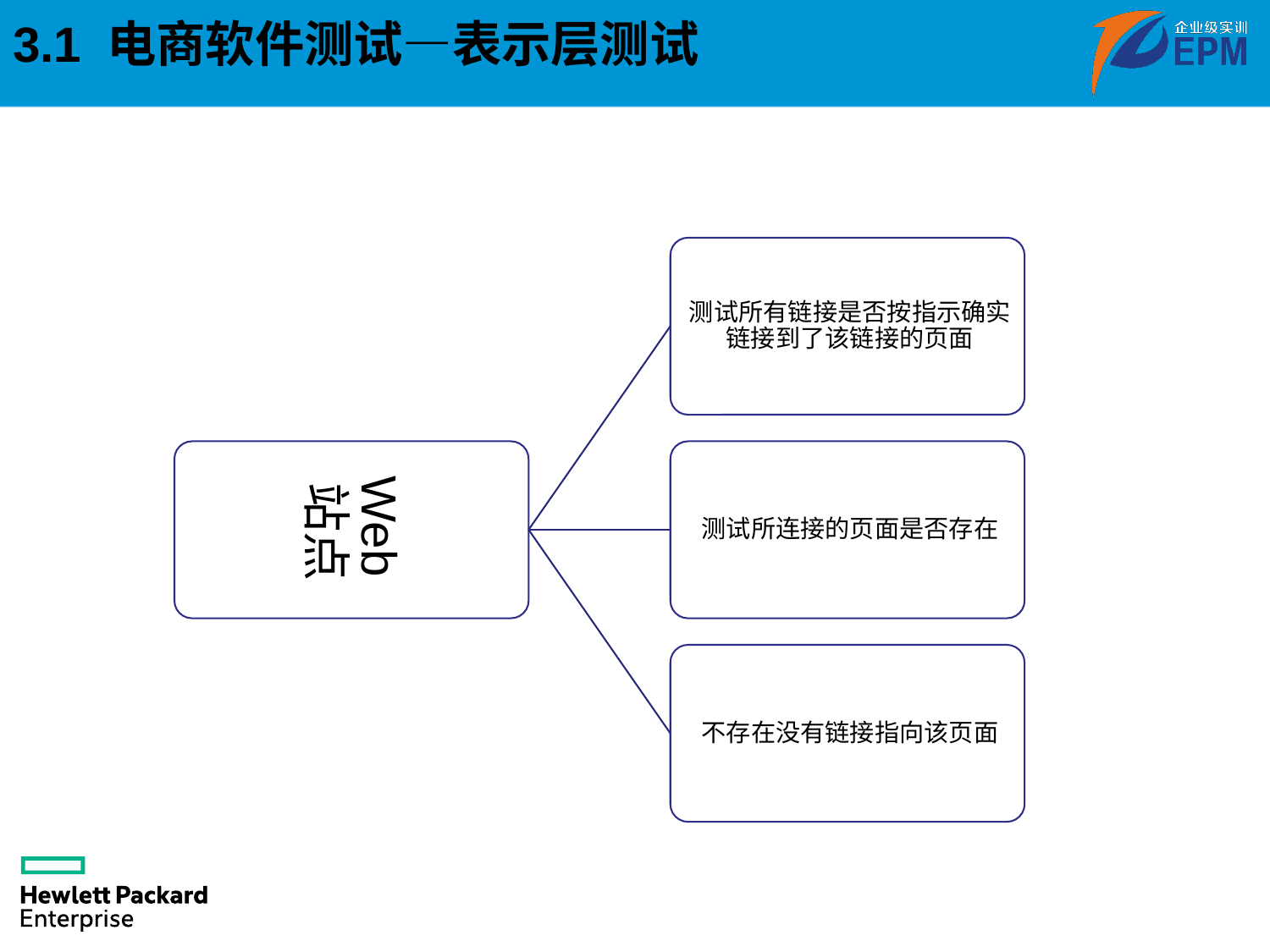

# 3.1 电商软件测试—表示层测试
Web站点

测试所有链接是否按指示确实链接到了该链接的页面

测试所连接的页面是否存在

不存在没有链接指向该页面